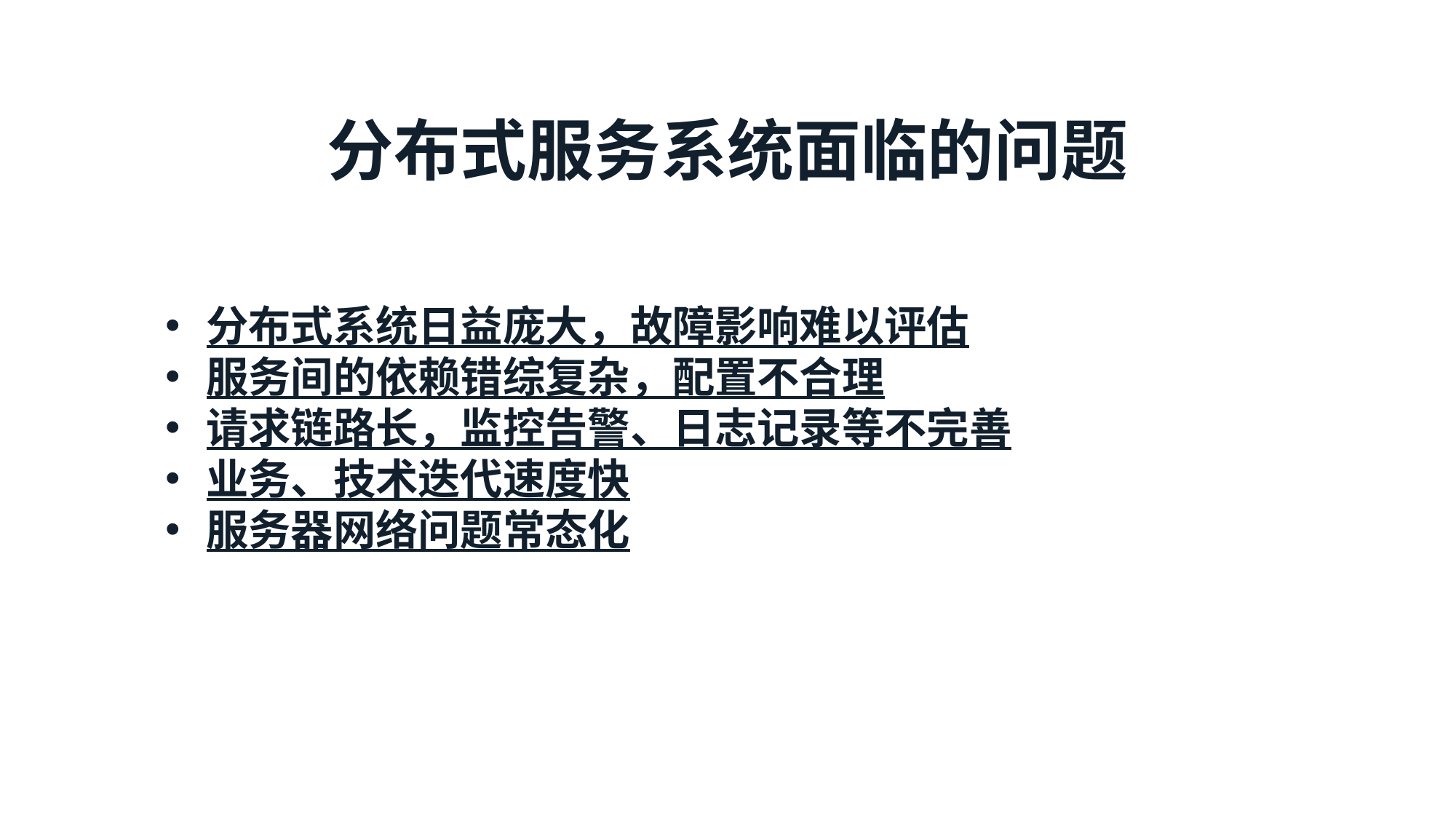

分布式服务系统面临的问题
分布式系统⽇益庞⼤，故障影响难以评估
服务间的依赖错综复杂，配置不合理
请求链路⻓，监控告警、⽇志记录等不完善
业务、技术迭代速度快
服务器网络问题常态化